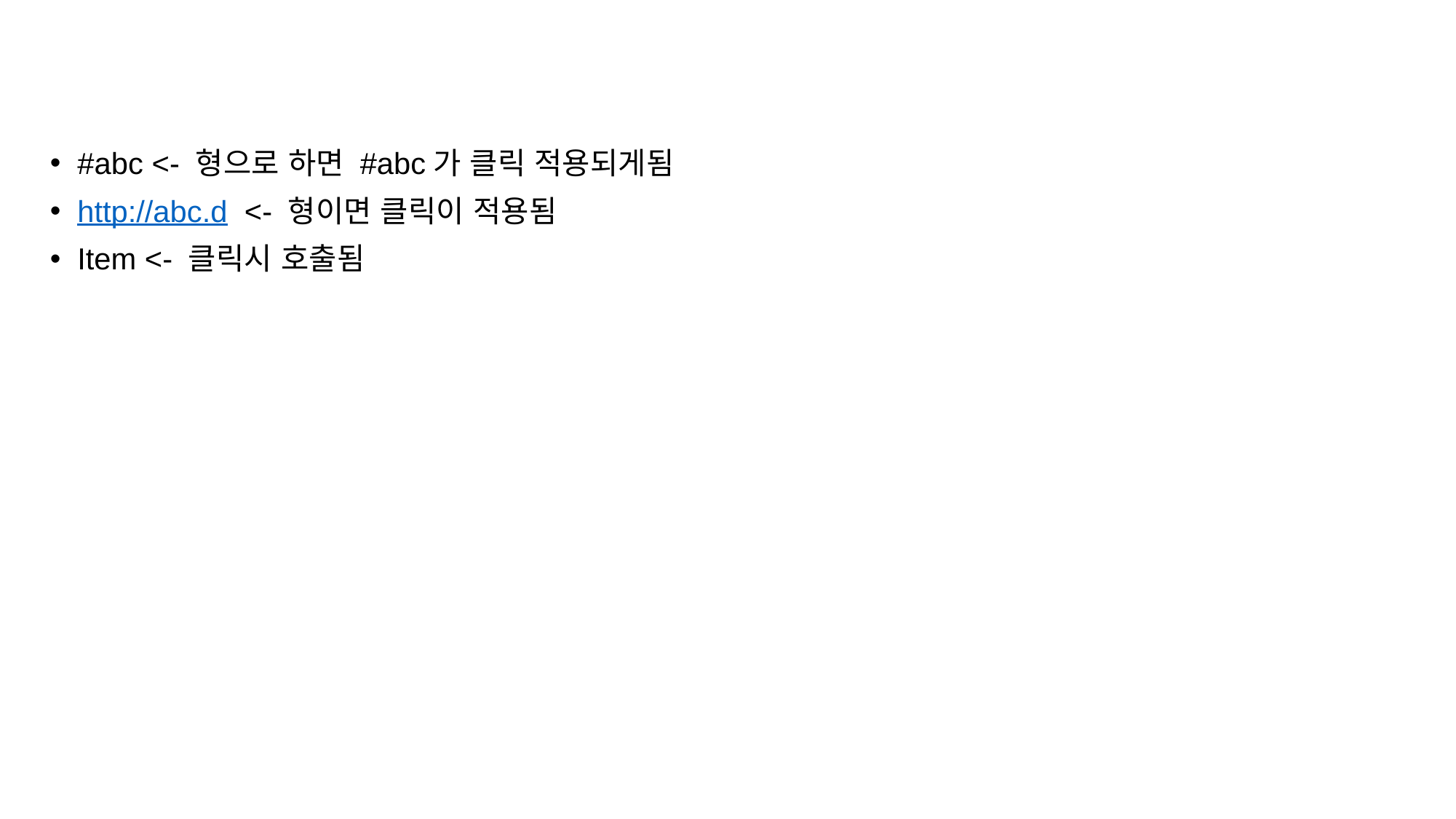

#
#abc <- 형으로 하면 #abc가 클릭 적용되게됨
http://abc.d  <- 형이면 클릭이 적용됨
Item <- 클릭시 호출됨